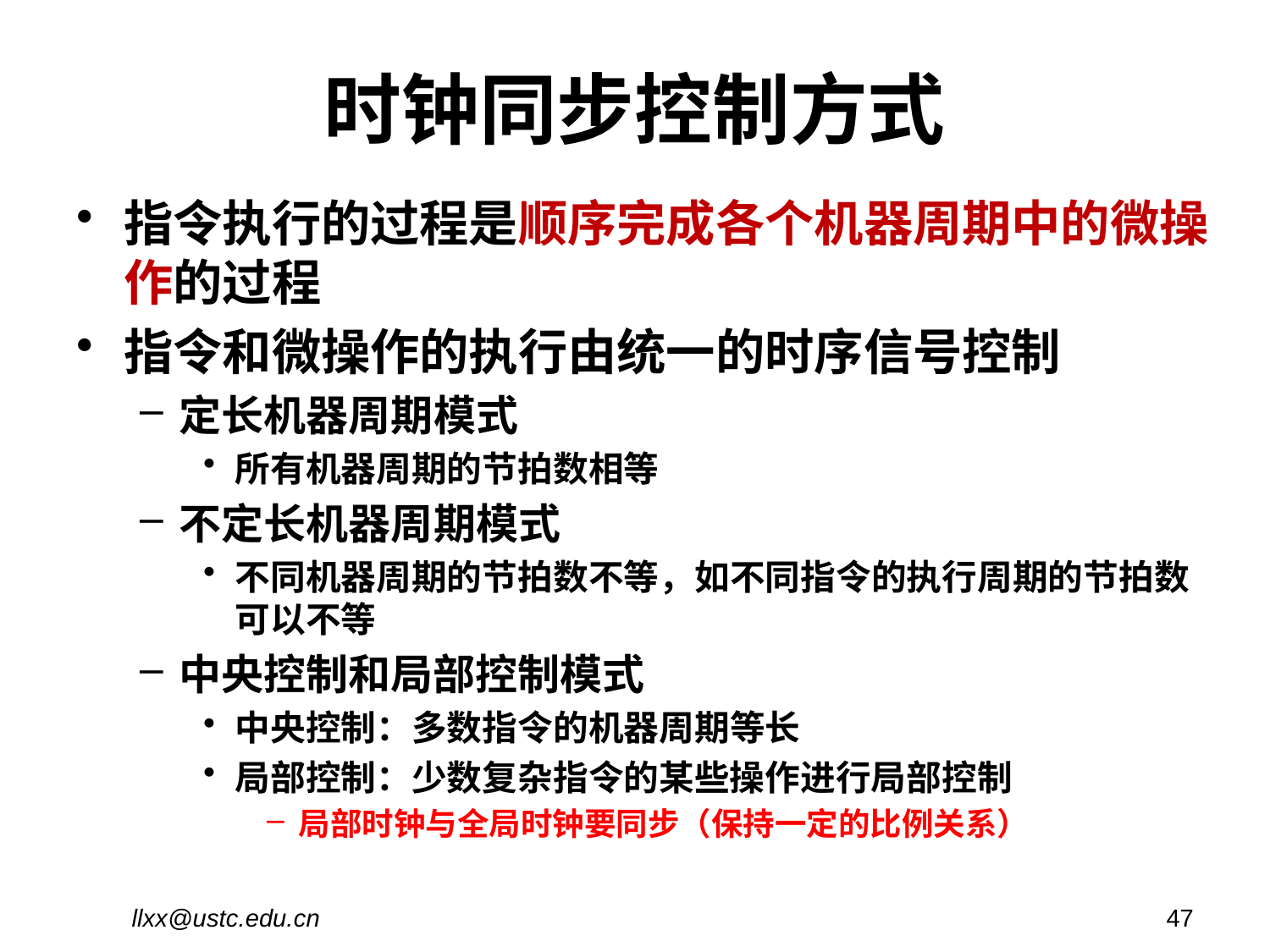

# 时钟同步控制方式
指令执行的过程是顺序完成各个机器周期中的微操作的过程
指令和微操作的执行由统一的时序信号控制
定长机器周期模式
所有机器周期的节拍数相等
不定长机器周期模式
不同机器周期的节拍数不等，如不同指令的执行周期的节拍数可以不等
中央控制和局部控制模式
中央控制：多数指令的机器周期等长
局部控制：少数复杂指令的某些操作进行局部控制
局部时钟与全局时钟要同步（保持一定的比例关系）
llxx@ustc.edu.cn
47